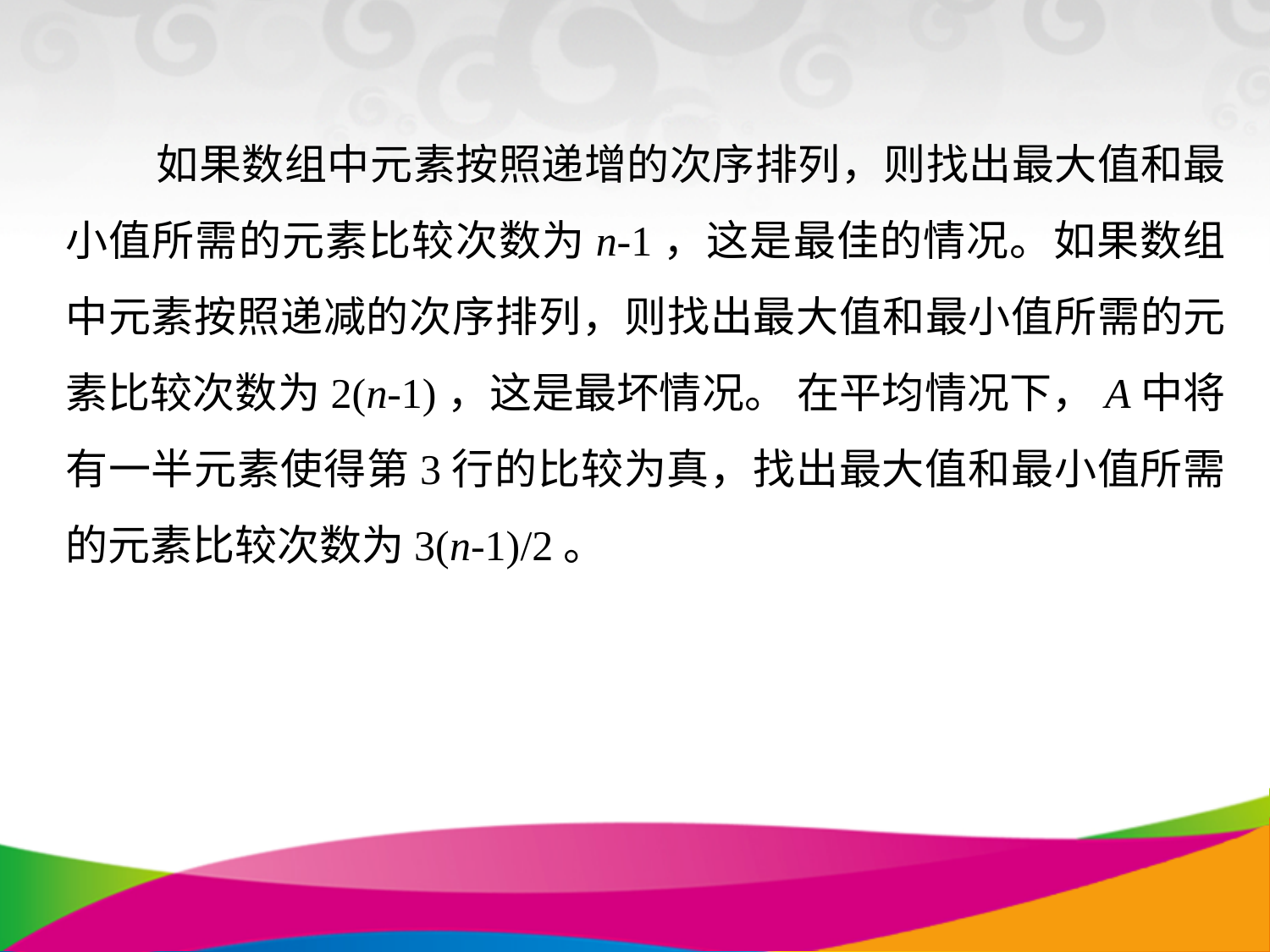

如果数组中元素按照递增的次序排列，则找出最大值和最小值所需的元素比较次数为n-1，这是最佳的情况。如果数组中元素按照递减的次序排列，则找出最大值和最小值所需的元素比较次数为2(n-1)，这是最坏情况。 在平均情况下，A中将有一半元素使得第3行的比较为真，找出最大值和最小值所需的元素比较次数为3(n-1)/2。